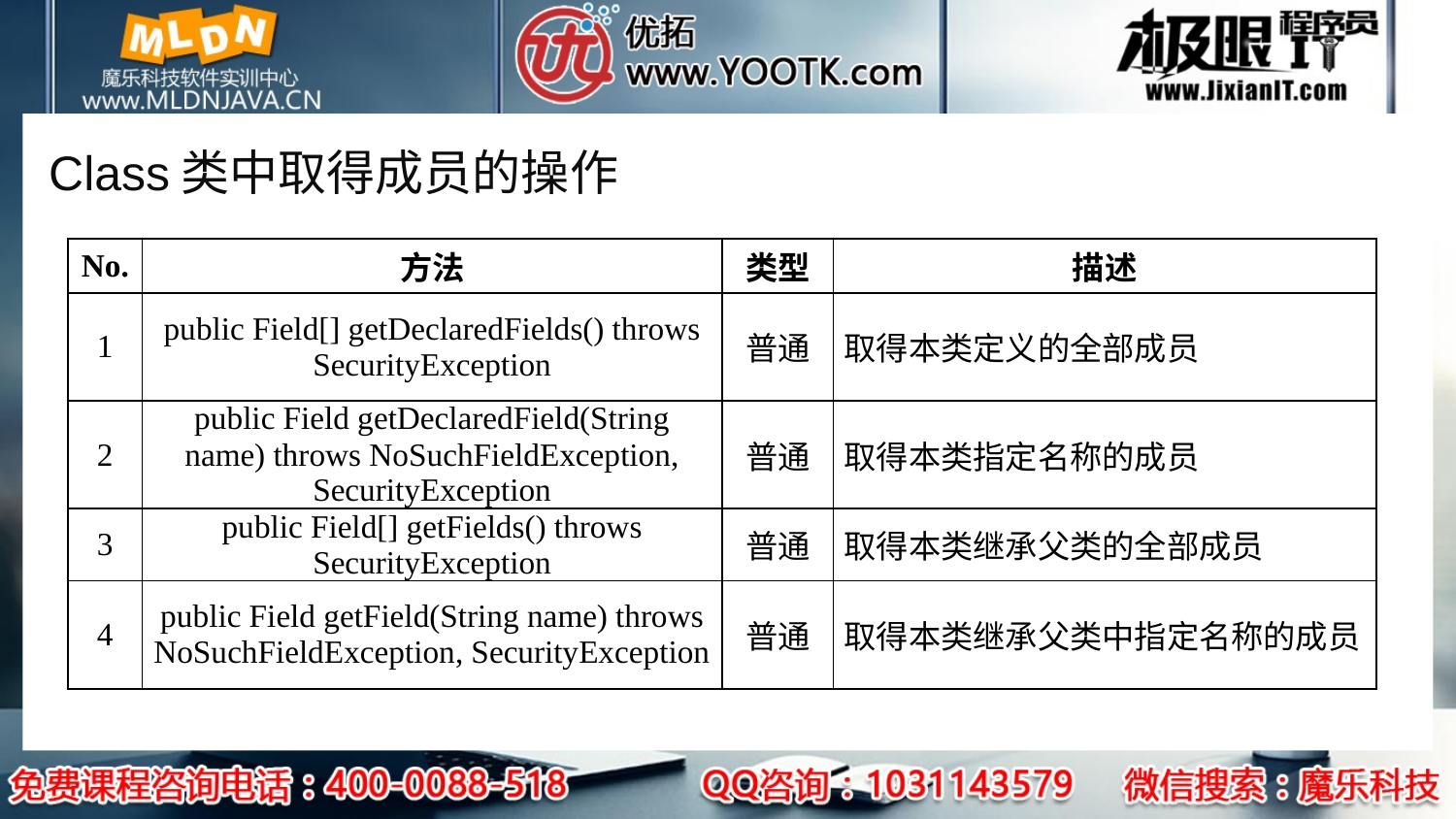

# Class类中取得成员的操作
| No. | 方法 | 类型 | 描述 |
| --- | --- | --- | --- |
| 1 | public Field[] getDeclaredFields() throws SecurityException | 普通 | 取得本类定义的全部成员 |
| 2 | public Field getDeclaredField(String name) throws NoSuchFieldException, SecurityException | 普通 | 取得本类指定名称的成员 |
| 3 | public Field[] getFields() throws SecurityException | 普通 | 取得本类继承父类的全部成员 |
| 4 | public Field getField(String name) throws NoSuchFieldException, SecurityException | 普通 | 取得本类继承父类中指定名称的成员 |